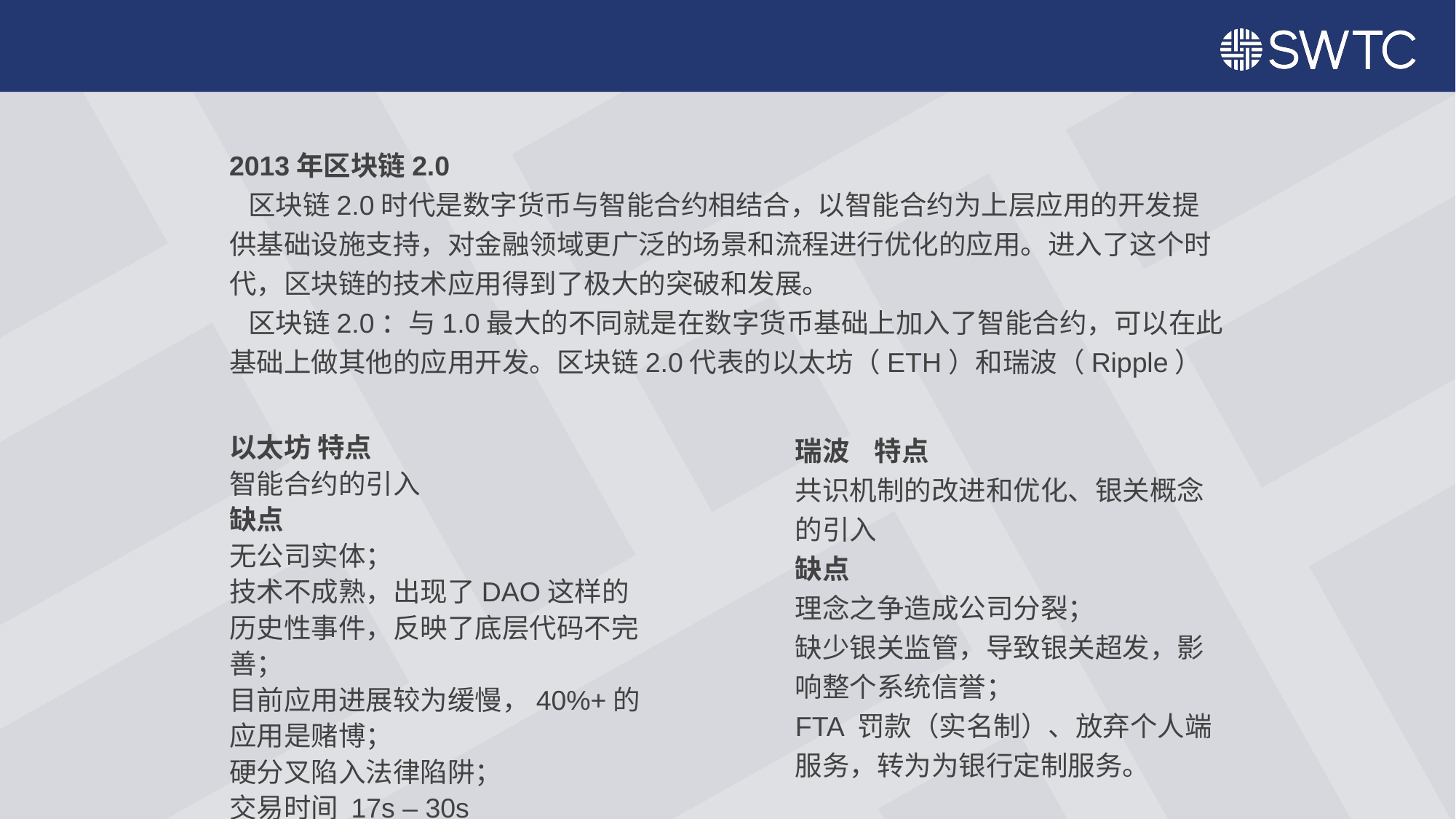

2013年区块链2.0
  区块链2.0时代是数字货币与智能合约相结合，以智能合约为上层应用的开发提供基础设施支持，对金融领域更广泛的场景和流程进行优化的应用。进入了这个时代，区块链的技术应用得到了极大的突破和发展。
  区块链2.0：与1.0最大的不同就是在数字货币基础上加入了智能合约，可以在此基础上做其他的应用开发。区块链2.0代表的以太坊（ETH）和瑞波（Ripple）

以太坊 特点
智能合约的引入
缺点
无公司实体；
技术不成熟，出现了DAO这样的历史性事件，反映了底层代码不完善；
目前应用进展较为缓慢，40%+的应用是赌博；
硬分叉陷入法律陷阱；
交易时间 17s – 30s
瑞波    特点
共识机制的改进和优化、银关概念的引入
缺点
理念之争造成公司分裂；
缺少银关监管，导致银关超发，影响整个系统信誉；
FTA 罚款（实名制）、放弃个人端服务，转为为银行定制服务。